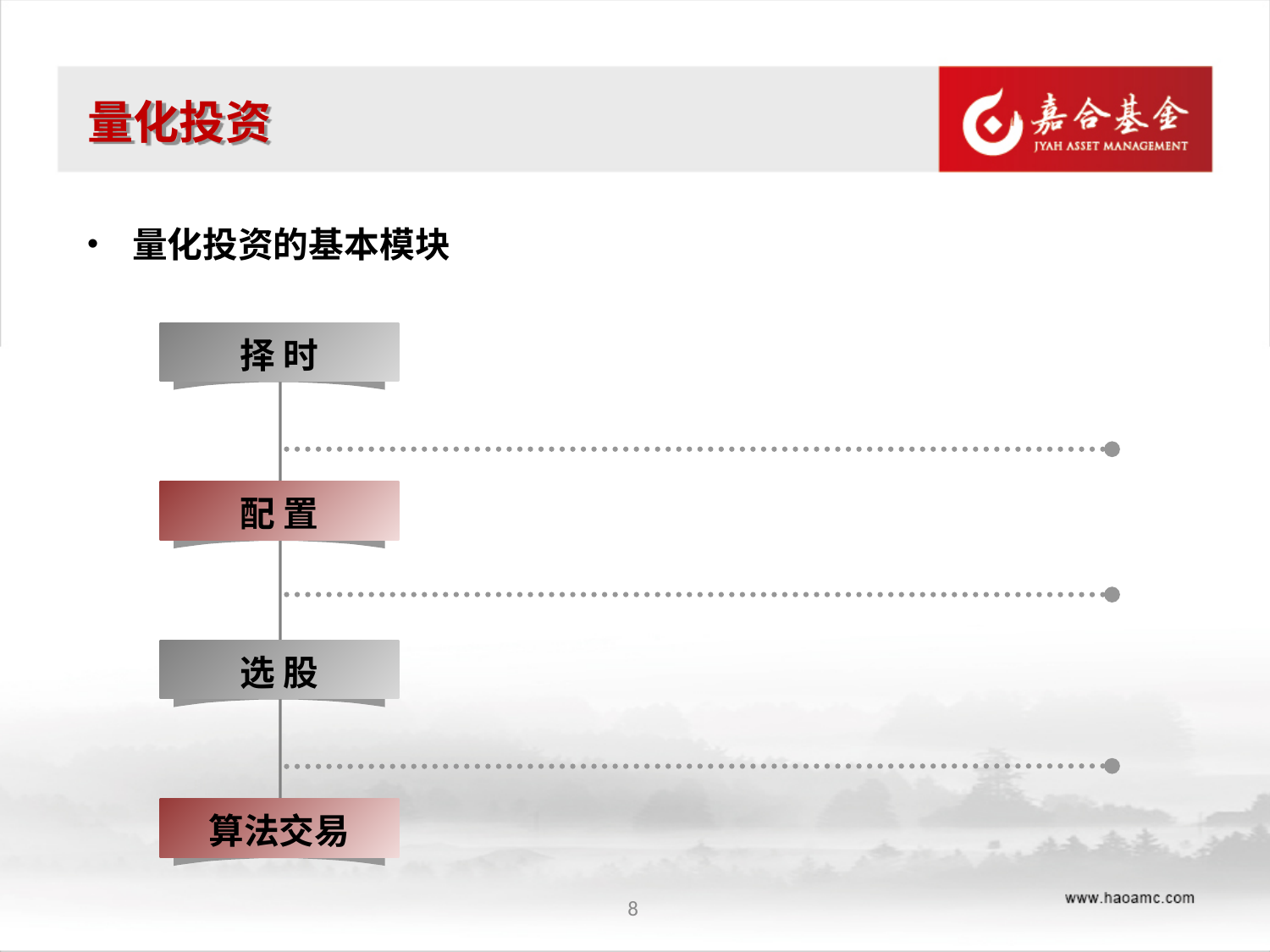

量化投资
 量化投资的基本模块
择 时

配 置

选 股

算法交易

8